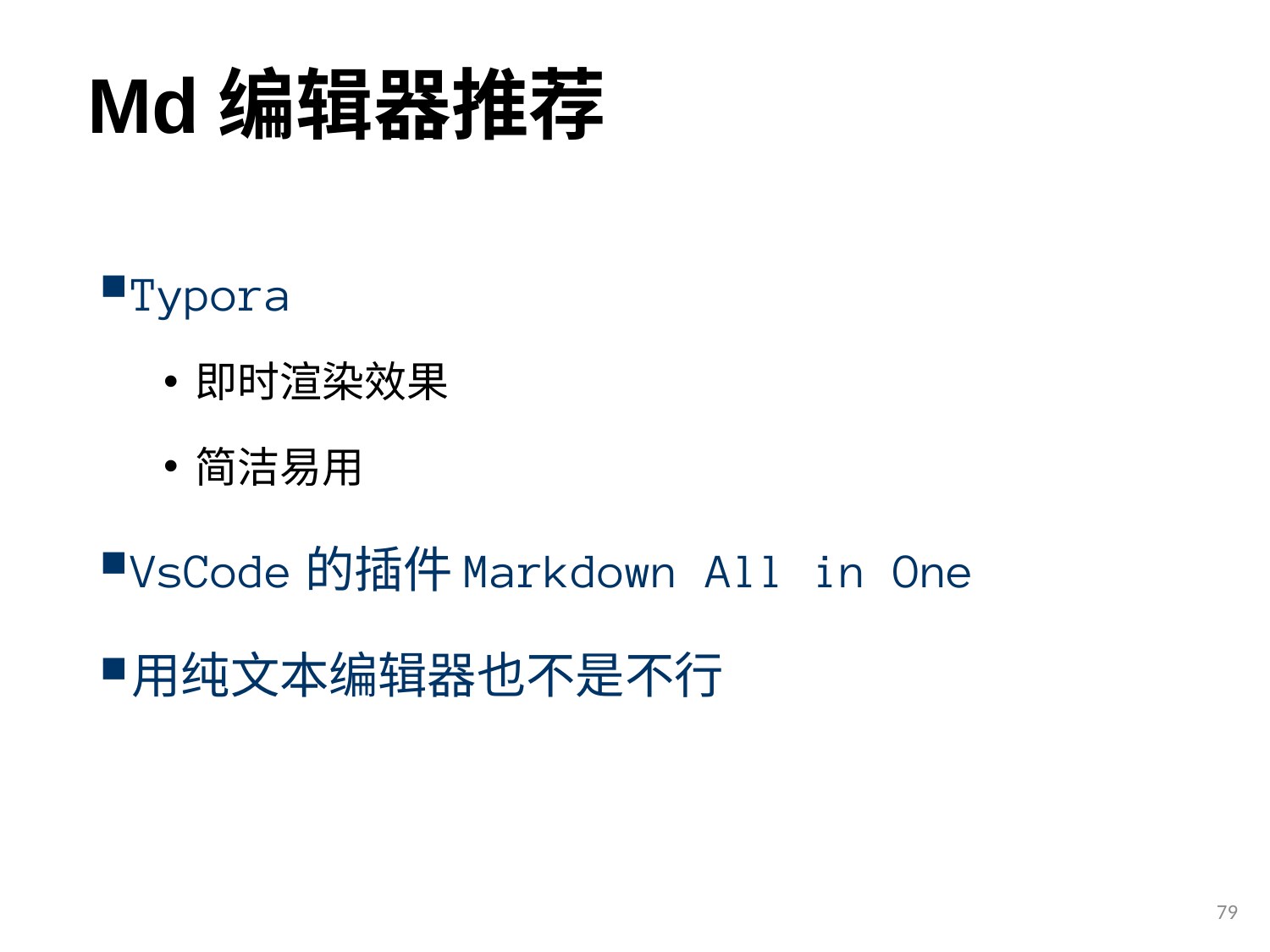

# Md编辑器推荐
Typora
即时渲染效果
简洁易用
VsCode的插件Markdown All in One
用纯文本编辑器也不是不行
79